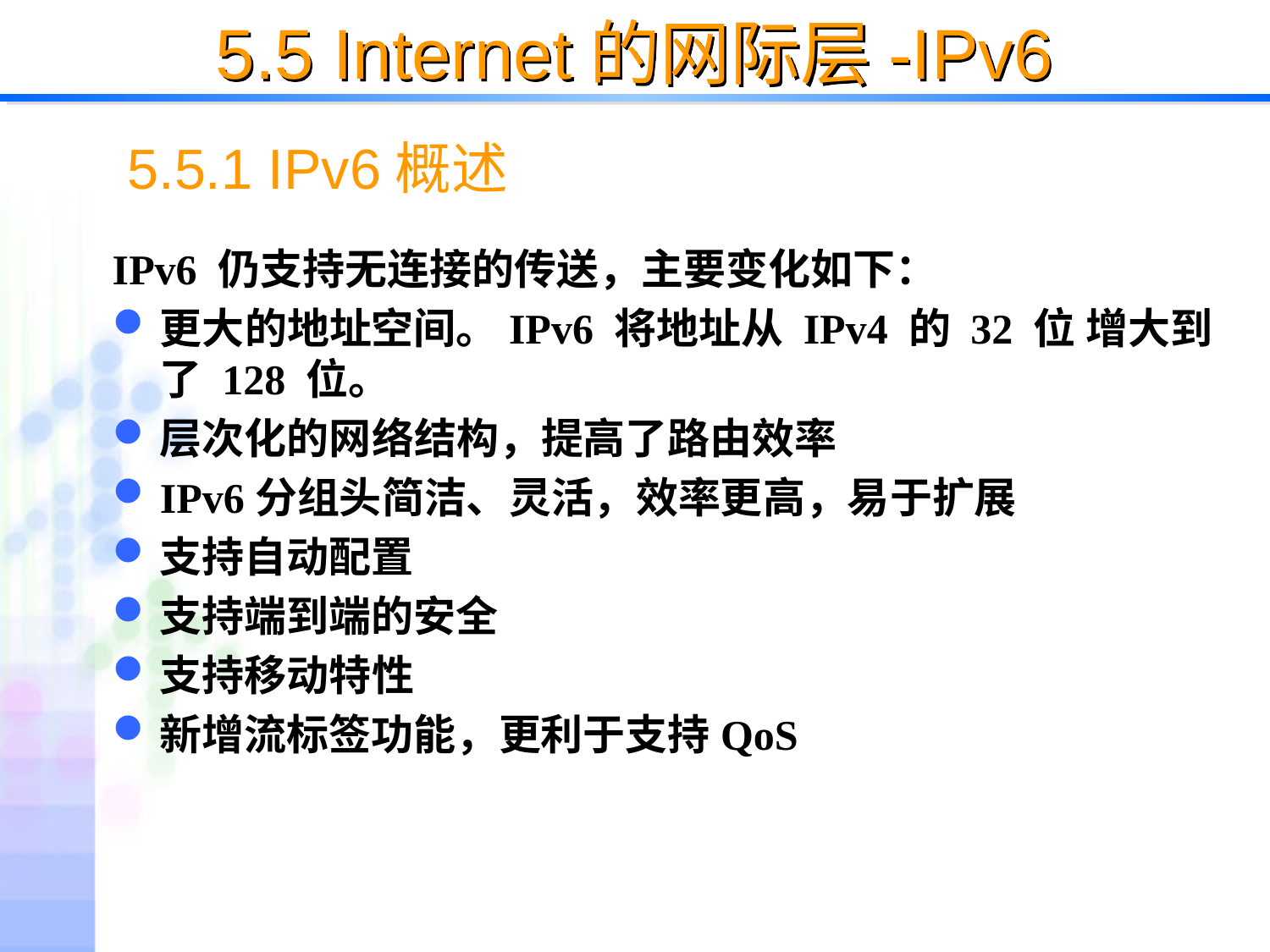

# 5.5 Internet的网际层-IPv6
5.5.1 IPv6概述
IPv6 仍支持无连接的传送，主要变化如下：
更大的地址空间。IPv6 将地址从 IPv4 的 32 位 增大到了 128 位。
层次化的网络结构，提高了路由效率
IPv6分组头简洁、灵活，效率更高，易于扩展
支持自动配置
支持端到端的安全
支持移动特性
新增流标签功能，更利于支持QoS